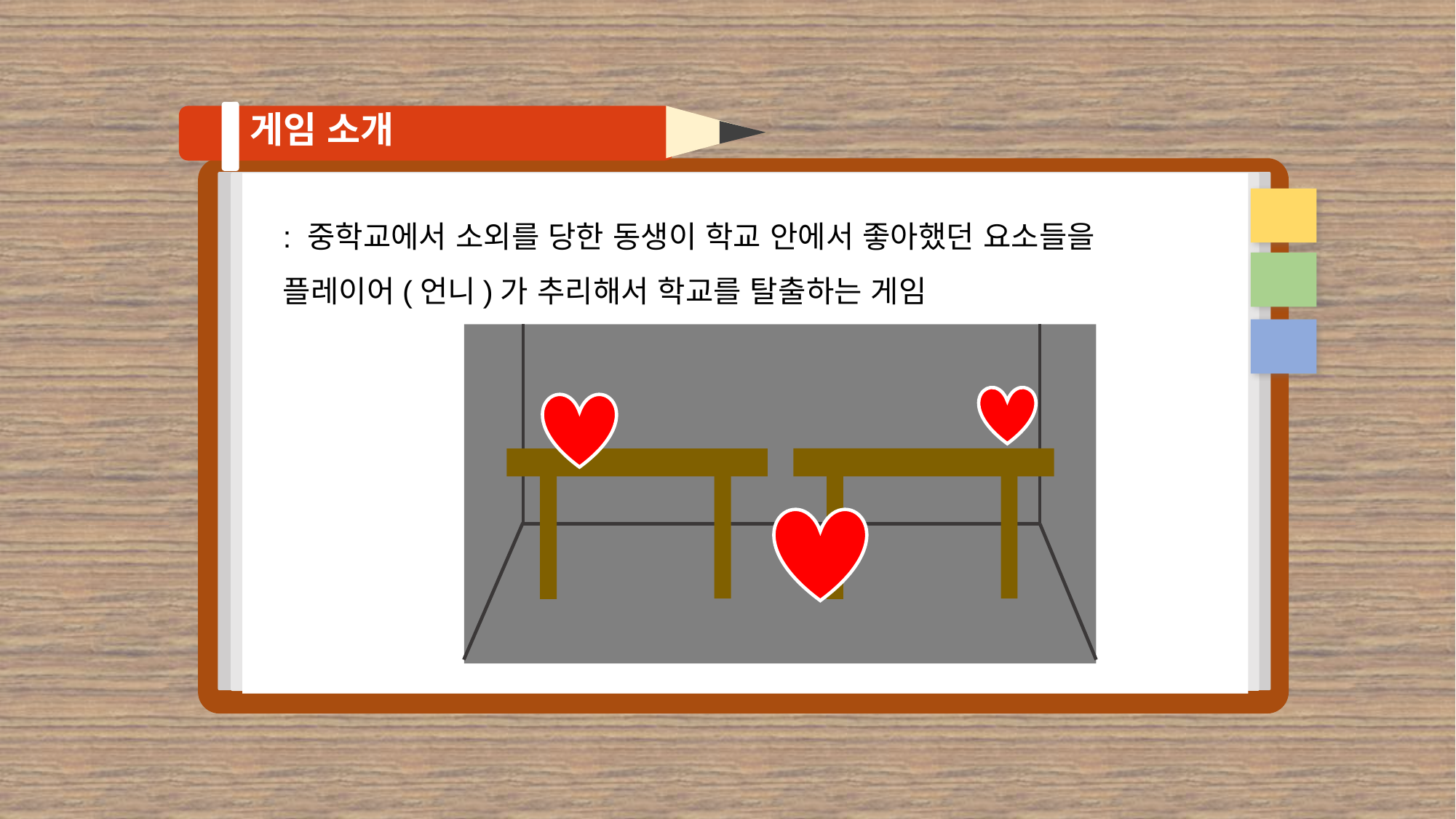

# 게임 소개

: 중학교에서 소외를 당한 동생이 학교 안에서 좋아했던 요소들을 플레이어(언니)가 추리해서 학교를 탈출하는 게임